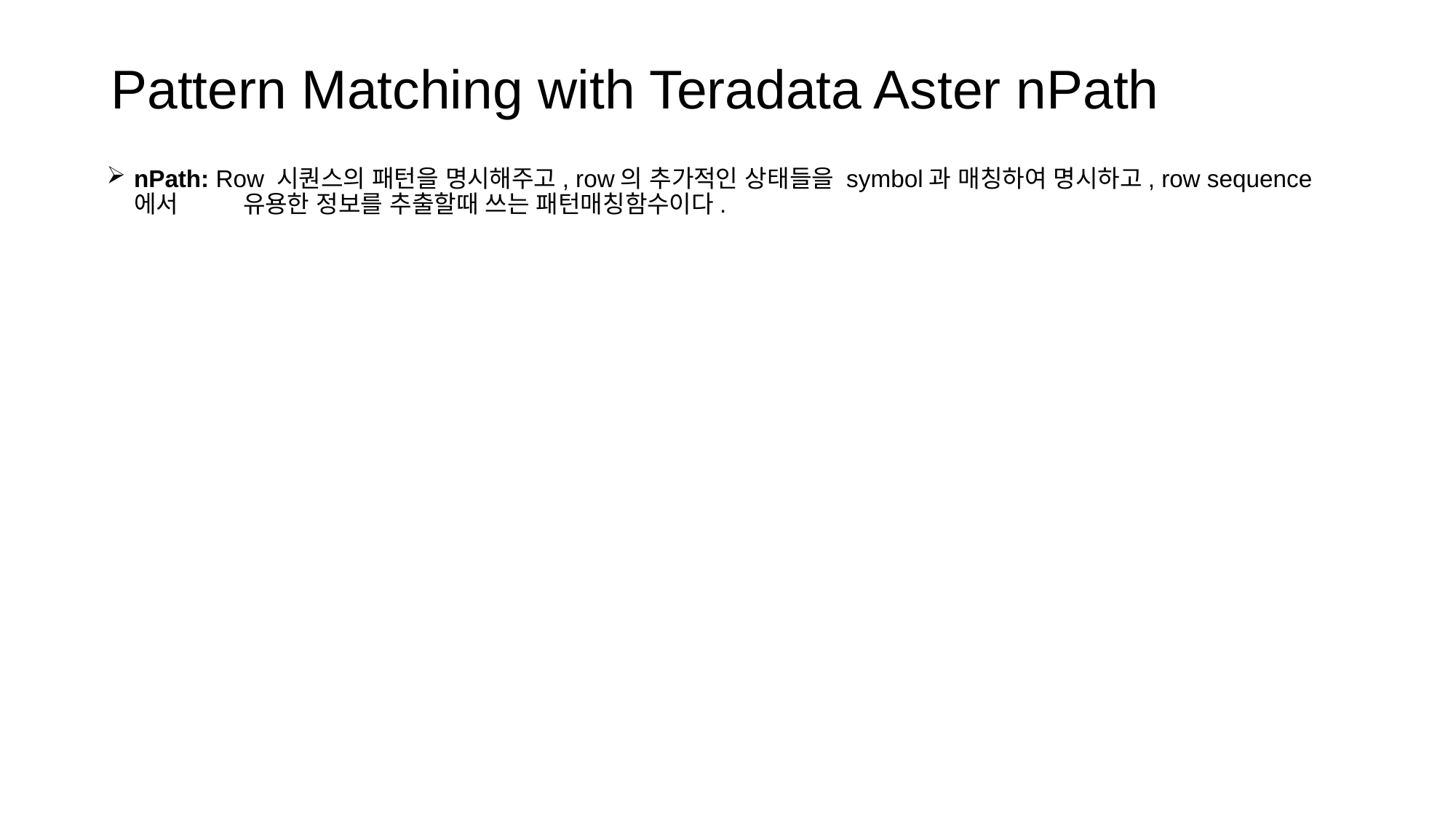

?
# Pattern Matching with Teradata Aster nPath
nPath: Row 시퀀스의 패턴을 명시해주고, row의 추가적인 상태들을 symbol과 매칭하여 명시하고, row sequence에서 	유용한 정보를 추출할때 쓰는 패턴매칭함수이다.